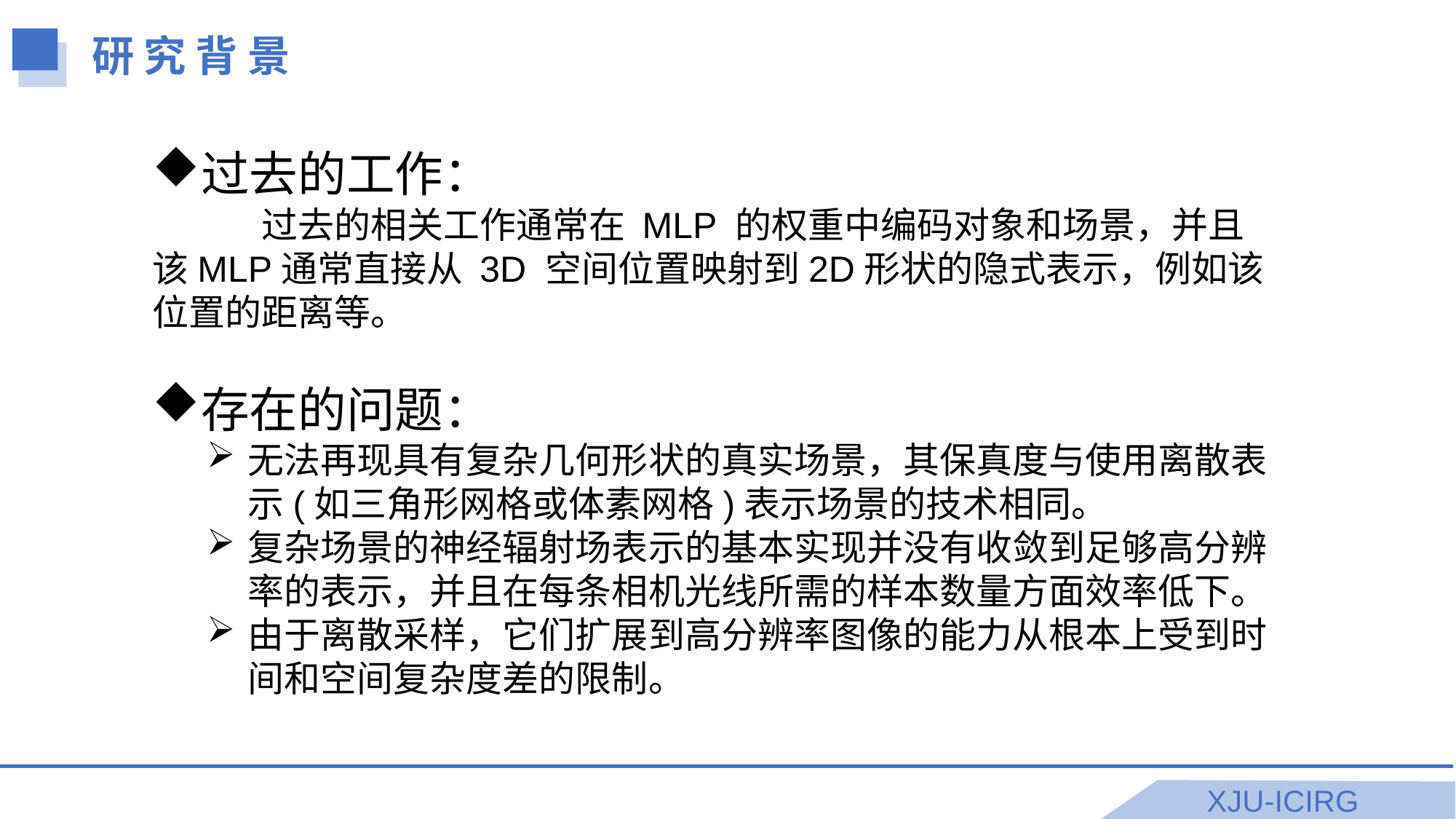

研 究 背 景

过去的工作：
	过去的相关工作通常在 MLP 的权重中编码对象和场景，并且该MLP通常直接从 3D 空间位置映射到2D形状的隐式表示，例如该位置的距离等。

存在的问题：
无法再现具有复杂几何形状的真实场景，其保真度与使用离散表示(如三角形网格或体素网格)表示场景的技术相同。
复杂场景的神经辐射场表示的基本实现并没有收敛到足够高分辨率的表示，并且在每条相机光线所需的样本数量方面效率低下。
由于离散采样，它们扩展到高分辨率图像的能力从根本上受到时间和空间复杂度差的限制。

XJU-ICIRG